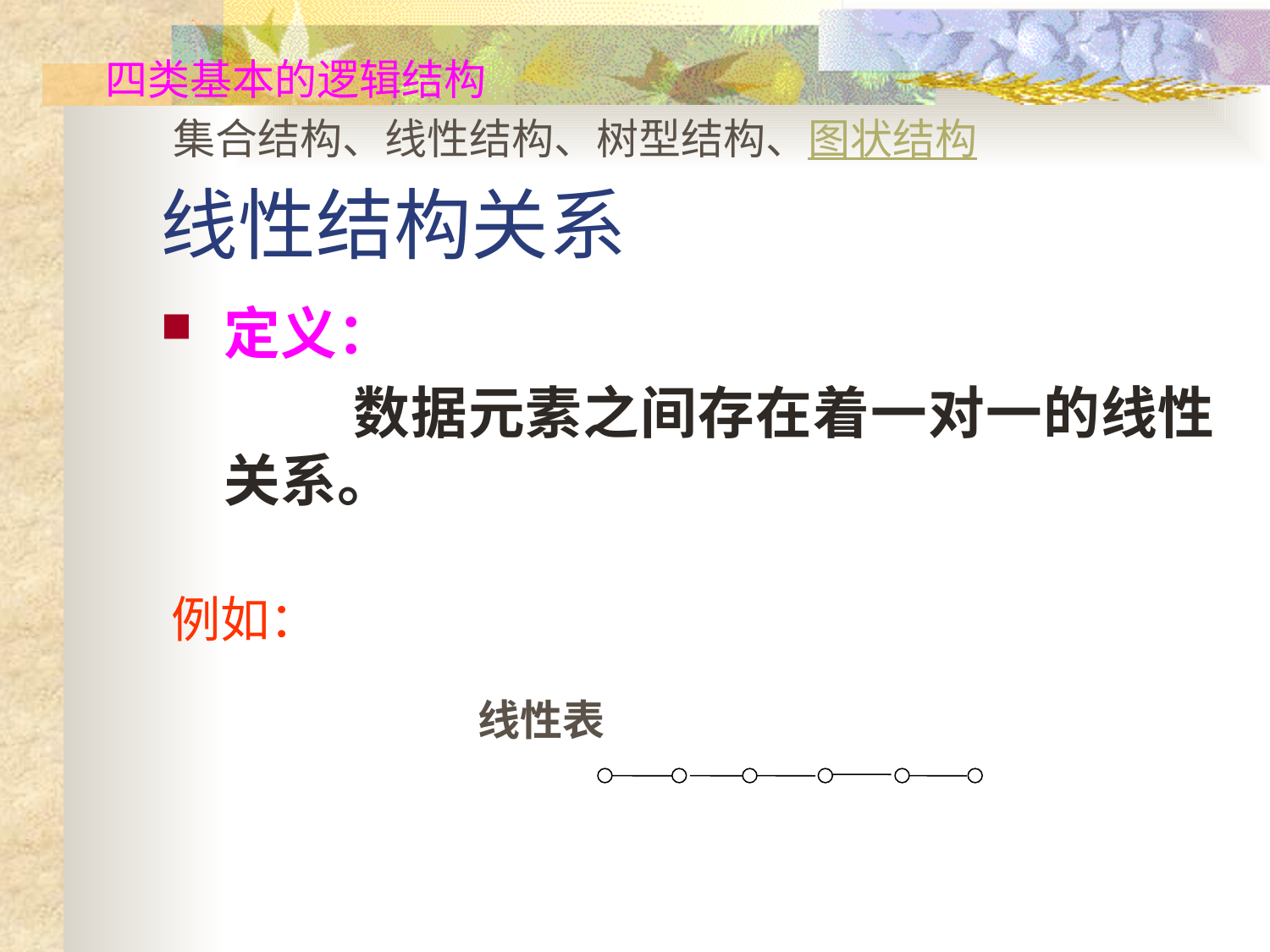

四类基本的逻辑结构
      集合结构、线性结构、树型结构、图状结构
# 线性结构关系
定义：
		数据元素之间存在着一对一的线性关系。
例如：
线性表